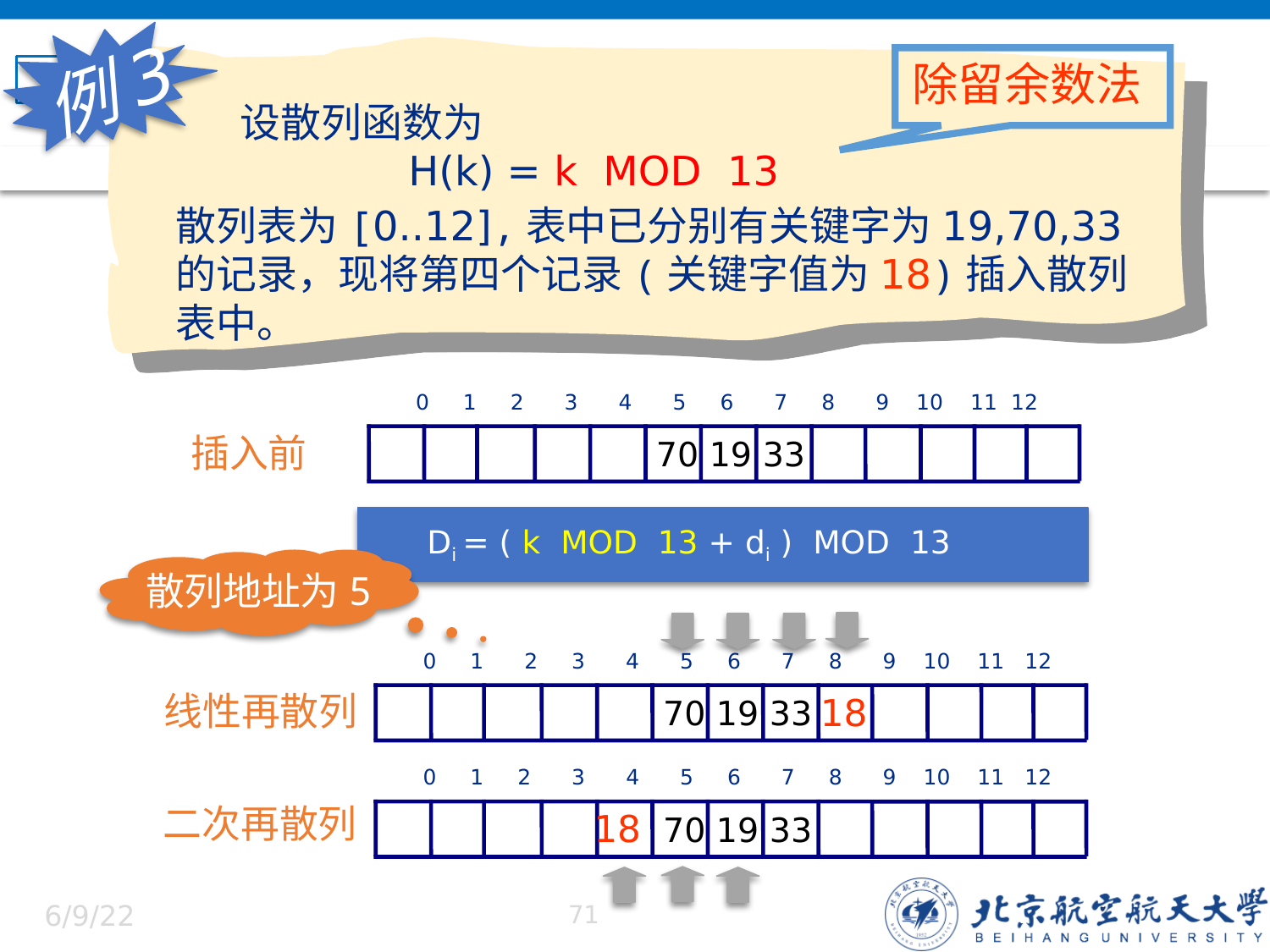

例3

      设散列函数为
                  H(k) = k  MOD  13
散列表为[0..12],表中已分别有关键字为19,70,33的记录，现将第四个记录(关键字值为18)插入散列表中。

除留余数法
0     1     2      3      4      5     6      7     8      9    10    11  12
插入前

70 19 33

 Di = ( k  MOD  13 + di )  MOD  13

散列地址为5

0     1      2     3      4      5     6      7     8      9    10    11   12

70 19 33

线性再散列
18
0     1     2      3      4      5     6      7     8      9    10    11   12

70 19 33

二次再散列
18

6/9/22
71